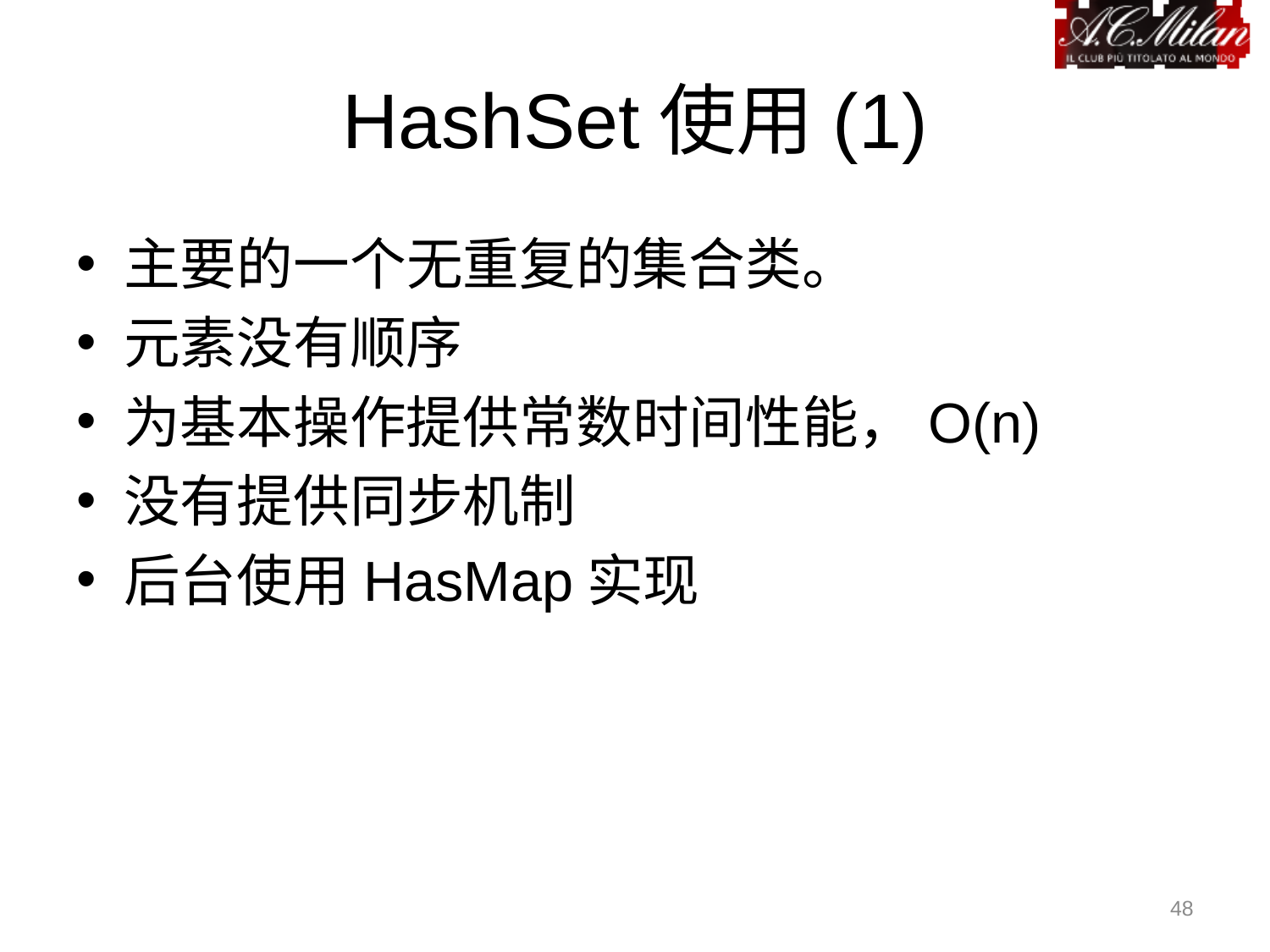

# HashSet使用(1)
主要的一个无重复的集合类。
元素没有顺序
为基本操作提供常数时间性能，O(n)
没有提供同步机制
后台使用HasMap实现
48